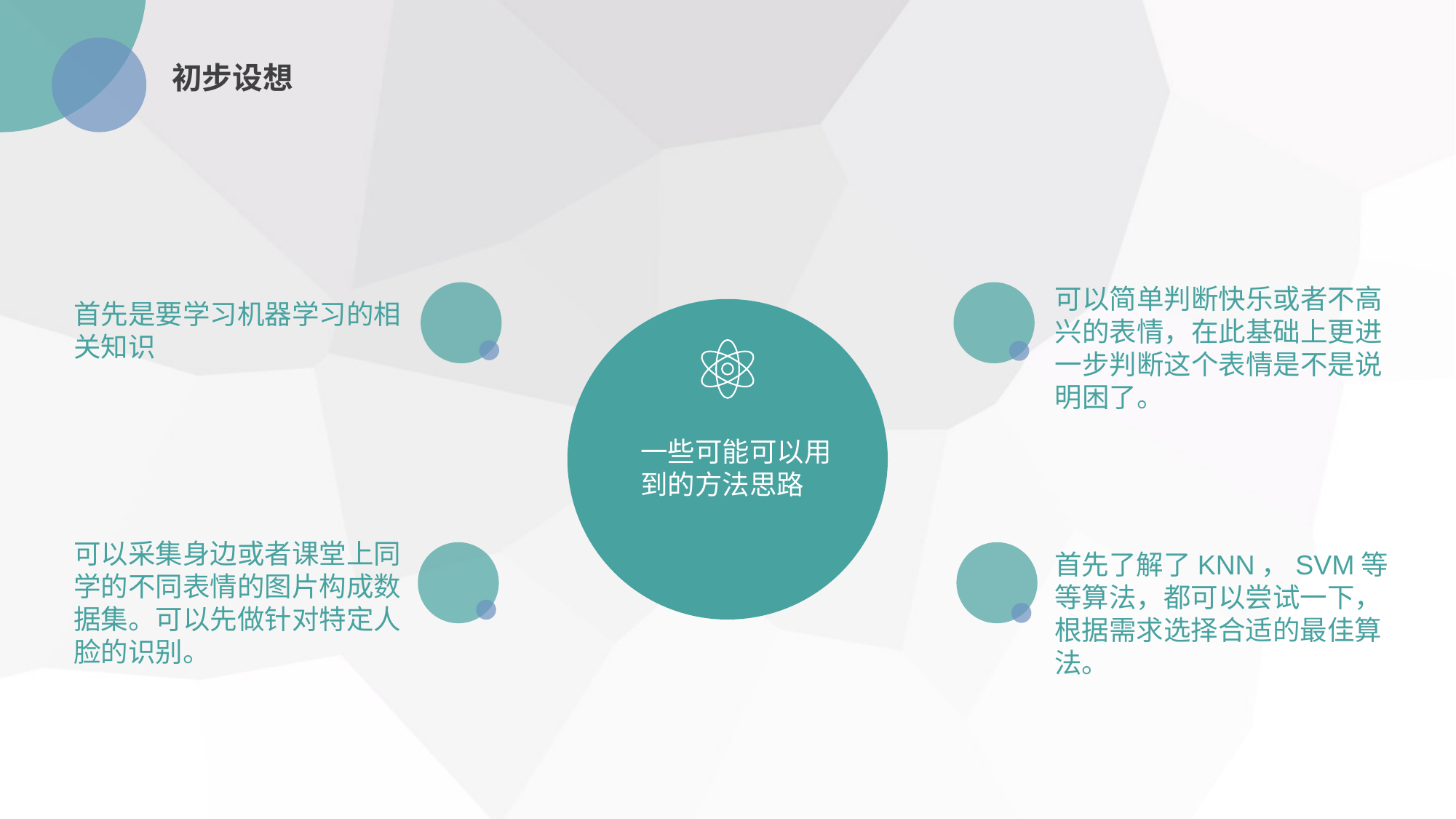

初步设想
可以简单判断快乐或者不高兴的表情，在此基础上更进一步判断这个表情是不是说明困了。

首先是要学习机器学习的相关知识

一些可能可以用到的方法思路
可以采集身边或者课堂上同学的不同表情的图片构成数据集。可以先做针对特定人脸的识别。

首先了解了KNN，SVM等等算法，都可以尝试一下，根据需求选择合适的最佳算法。